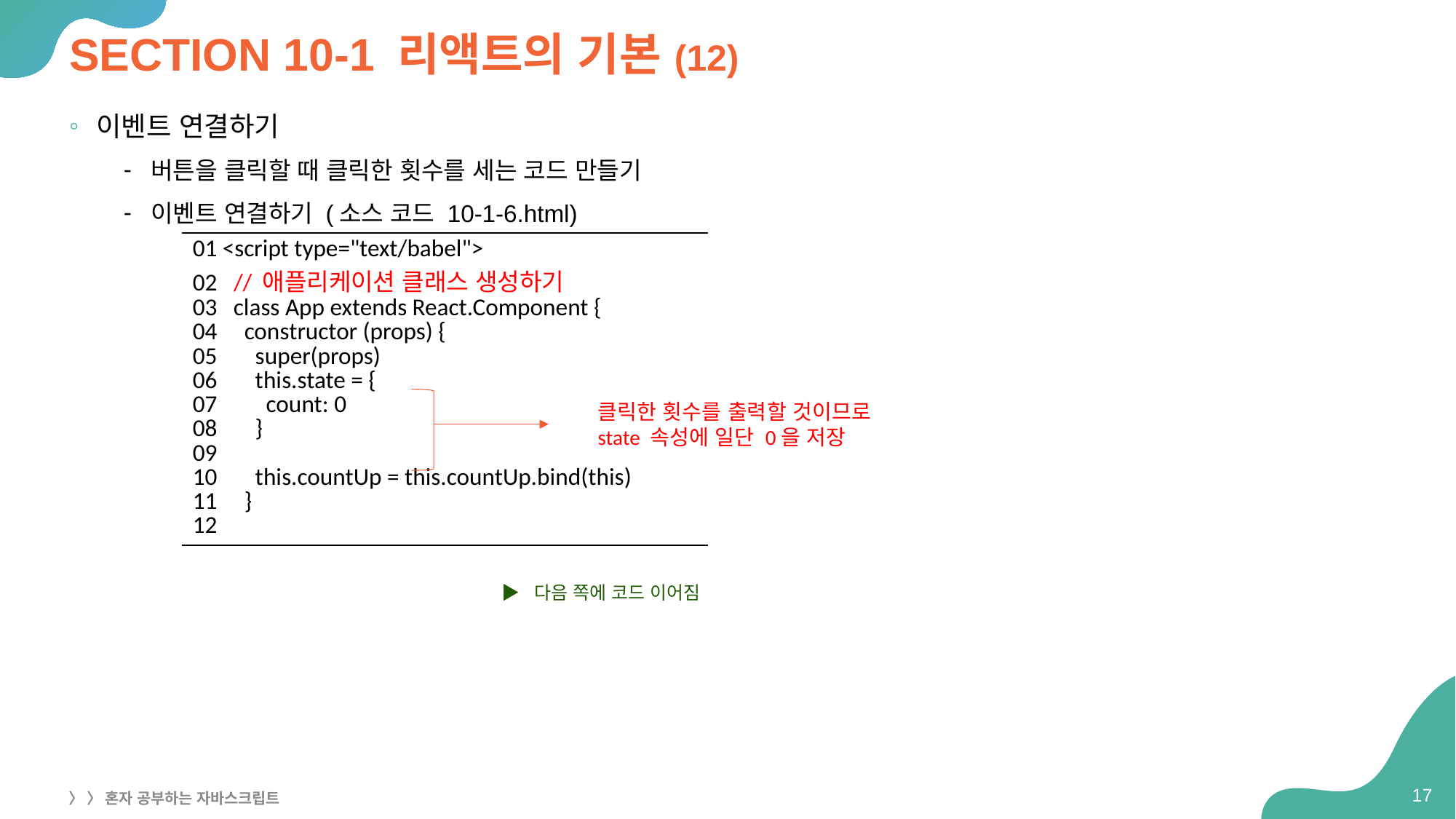

# SECTION 10-1 리액트의 기본(12)
이벤트 연결하기
버튼을 클릭할 때 클릭한 횟수를 세는 코드 만들기
이벤트 연결하기 (소스 코드 10-1-6.html)
| 01 <script type="text/babel"> 02 // 애플리케이션 클래스 생성하기 03 class App extends React.Component { 04 constructor (props) { 05 super(props) 06 this.state = { 07 count: 0 08 } 09 10 this.countUp = this.countUp.bind(this) 11 } 12 |
| --- |

클릭한 횟수를 출력할 것이므로
state 속성에 일단 0을 저장
▶  다음 쪽에 코드 이어짐
17
〉 〉 혼자 공부하는 자바스크립트